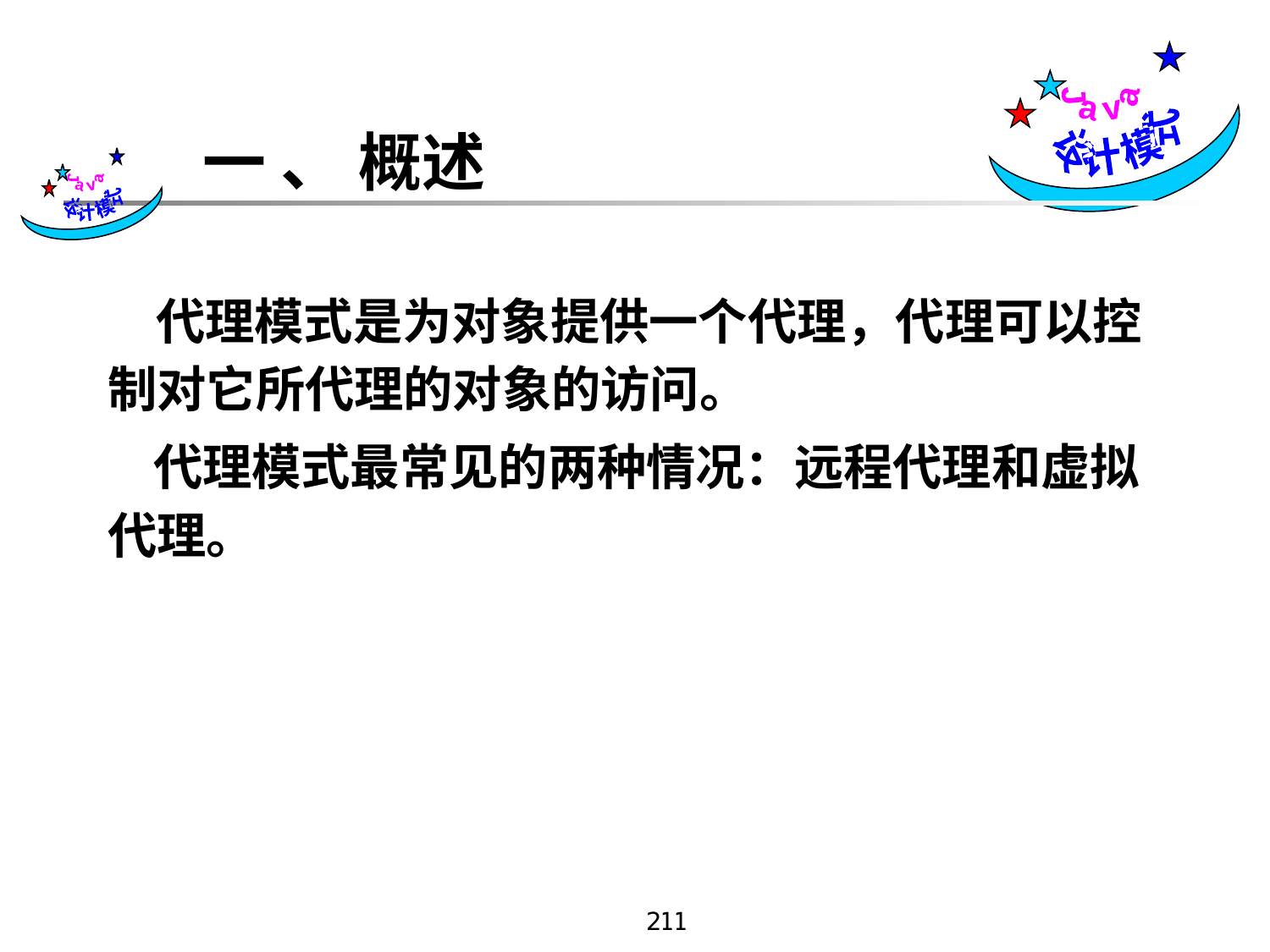

Java
设计模式

一 、 概述

  Java
设计模式

    代理模式是为对象提供一个代理，代理可以控制对它所代理的对象的访问。
   代理模式最常见的两种情况：远程代理和虚拟代理。

211